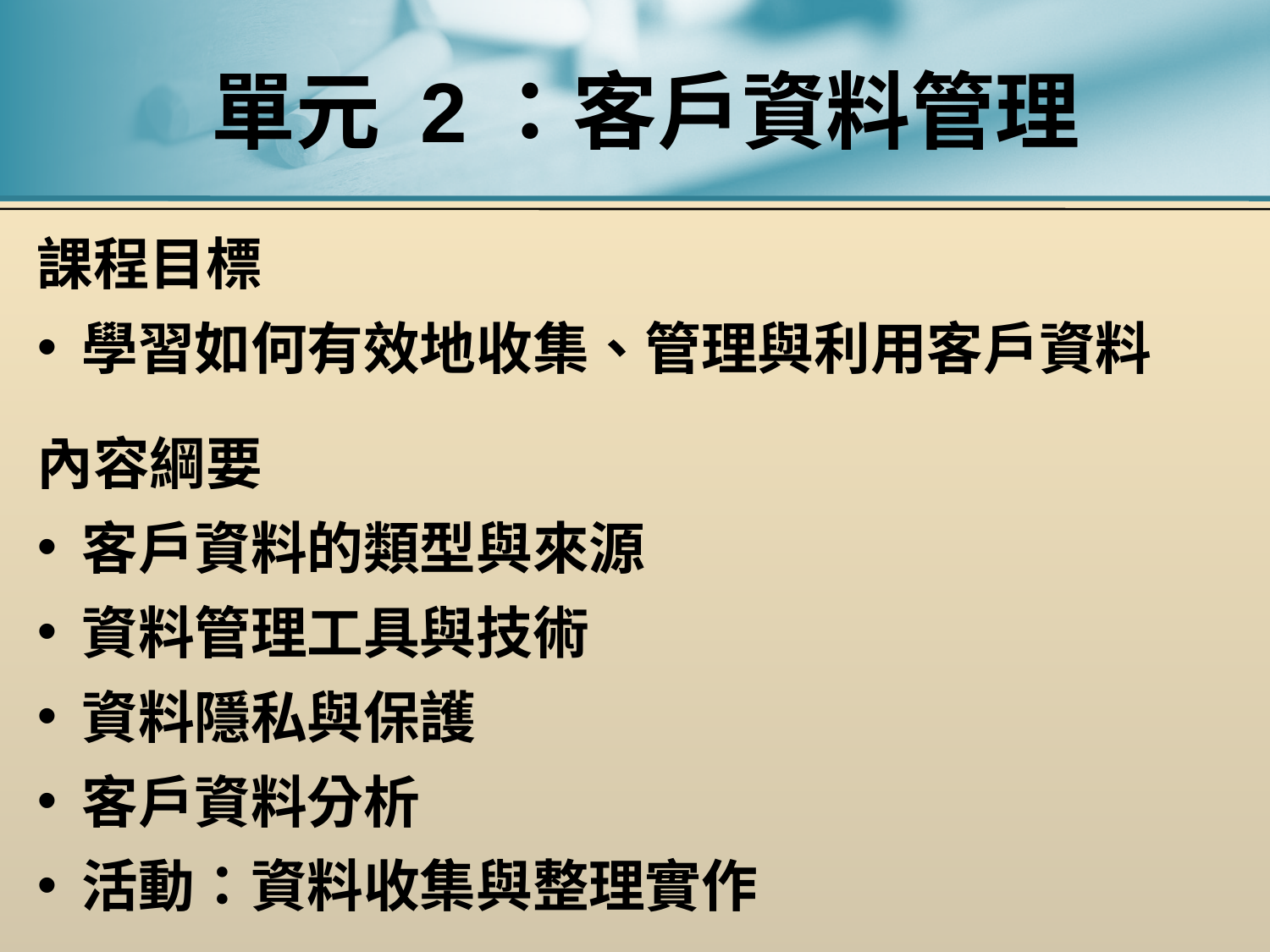

# 單元 2：客戶資料管理
課程目標
學習如何有效地收集、管理與利用客戶資料
內容綱要
客戶資料的類型與來源
資料管理工具與技術
資料隱私與保護
客戶資料分析
活動：資料收集與整理實作